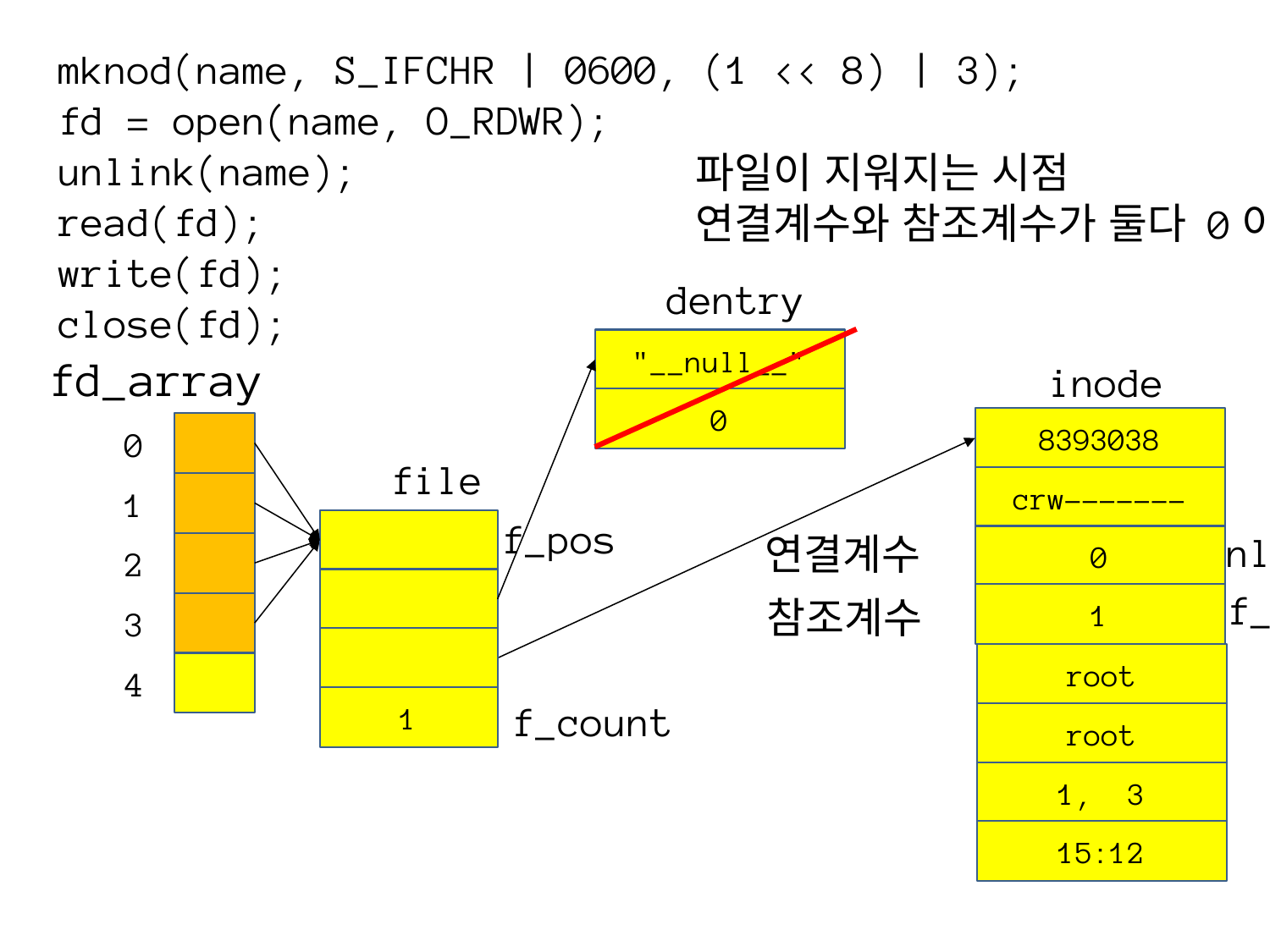

mknod(name, S_IFCHR | 0600, (1 << 8) | 3);
fd = open(name, O_RDWR);
unlink(name);
read(fd);
write(fd);
close(fd);
파일이 지워지는 시점
연결계수와 참조계수가 둘다 0이 되는 시점
dentry
"__null__"
fd_array
inode
0
8393038
0

file
crw-------
1

f_pos

nlink
연결계수
0
2

f_count
1
참조계수
3

root
4

1
f_count
root
1,  3
15:12